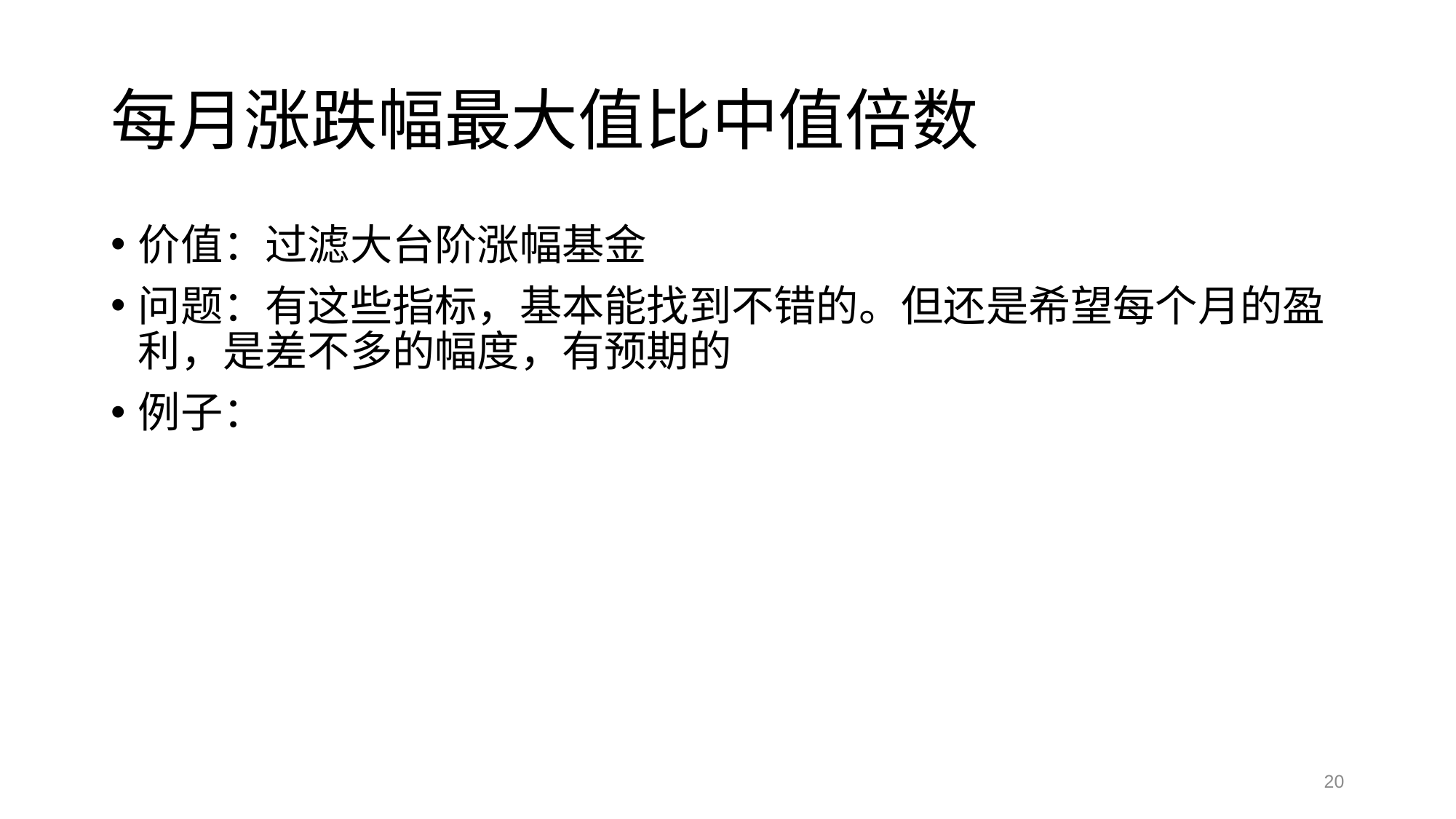

# 每月涨跌幅最大值比中值倍数
价值：过滤大台阶涨幅基金
问题：有这些指标，基本能找到不错的。但还是希望每个月的盈利，是差不多的幅度，有预期的
例子：
20